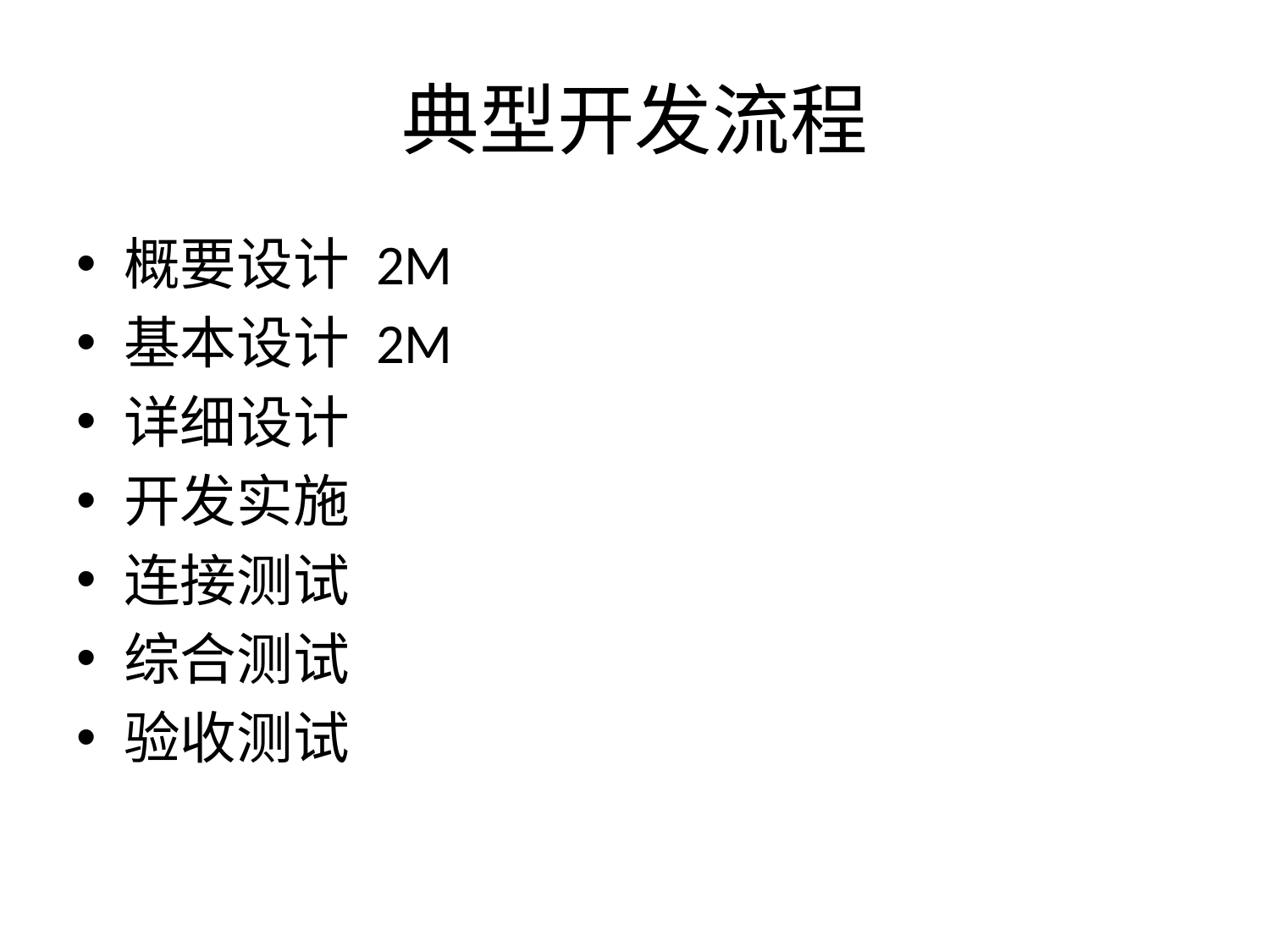

# 典型开发流程
概要设计 2M
基本设计 2M
详细设计
开发实施
连接测试
综合测试
验收测试